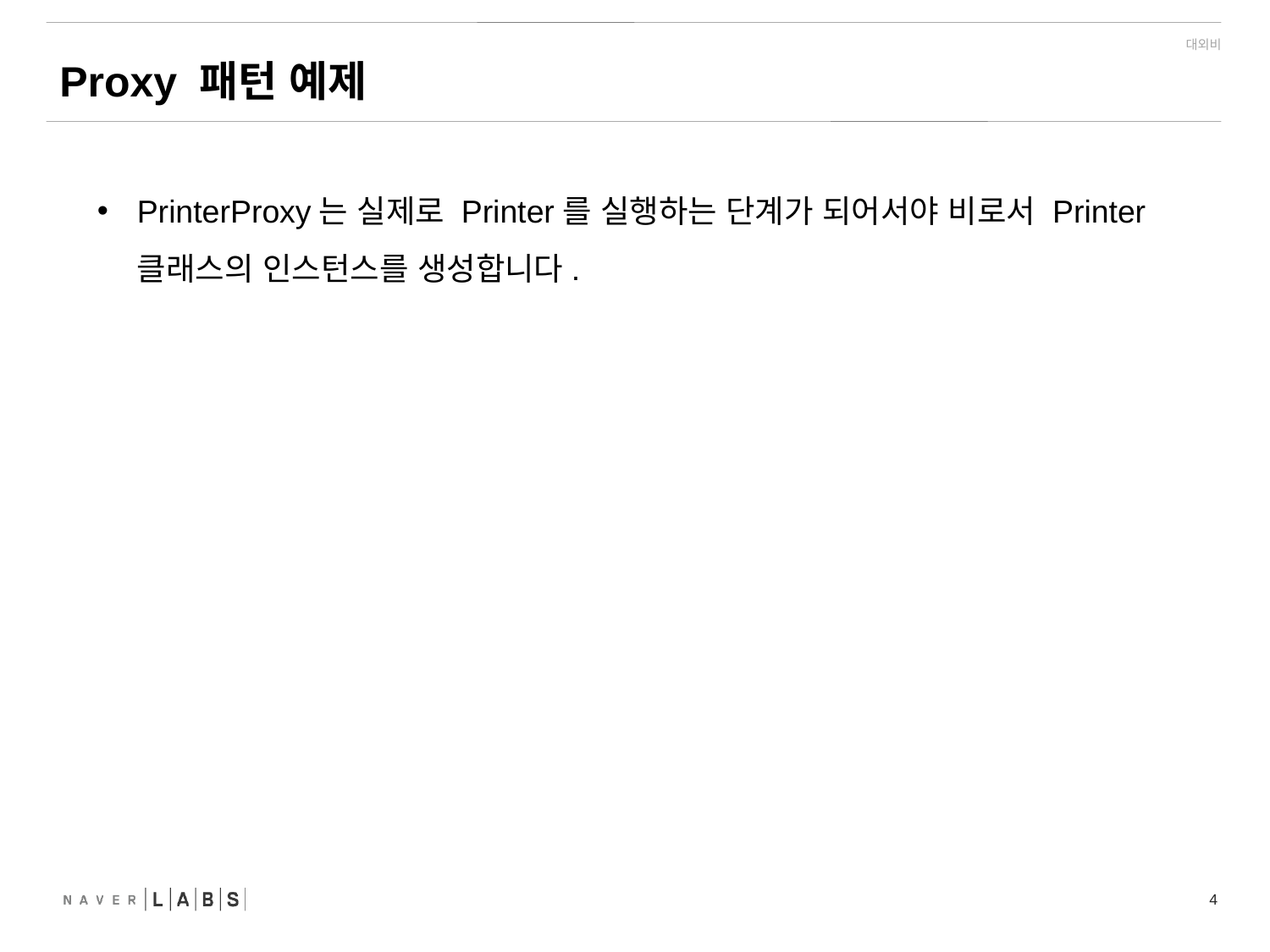

Proxy 패턴 예제
PrinterProxy는 실제로 Printer를 실행하는 단계가 되어서야 비로서 Printer 클래스의 인스턴스를 생성합니다.